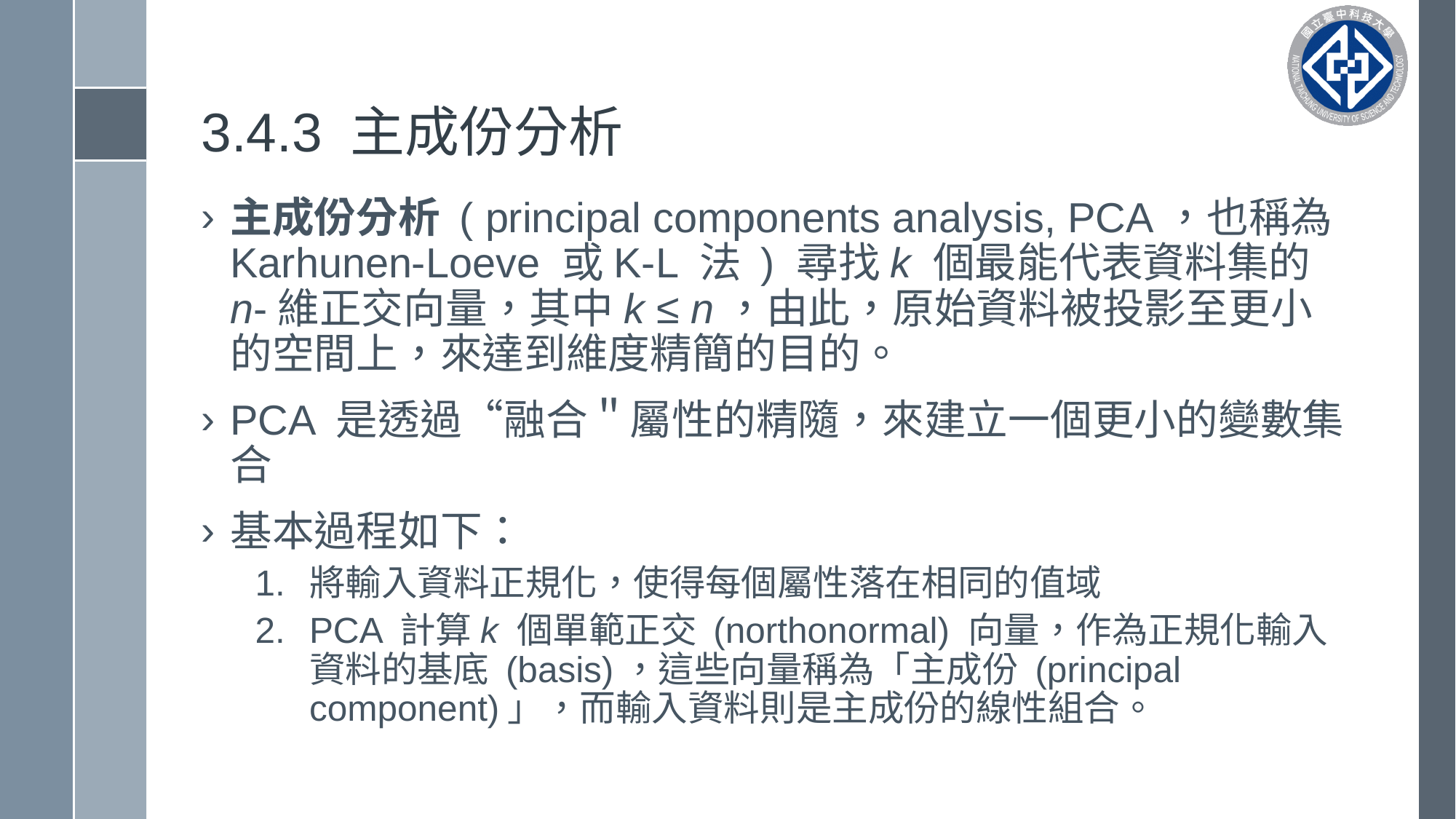

# 3.4.3 主成份分析
主成份分析 ( principal components analysis, PCA，也稱為Karhunen-Loeve 或K-L 法 ) 尋找k 個最能代表資料集的n-維正交向量，其中k ≤ n，由此，原始資料被投影至更小的空間上，來達到維度精簡的目的。
PCA 是透過“融合＂屬性的精隨，來建立一個更小的變數集合
基本過程如下：
將輸入資料正規化，使得每個屬性落在相同的值域
PCA 計算k 個單範正交 (northonormal) 向量，作為正規化輸入資料的基底 (basis)，這些向量稱為「主成份 (principal component)」，而輸入資料則是主成份的線性組合。